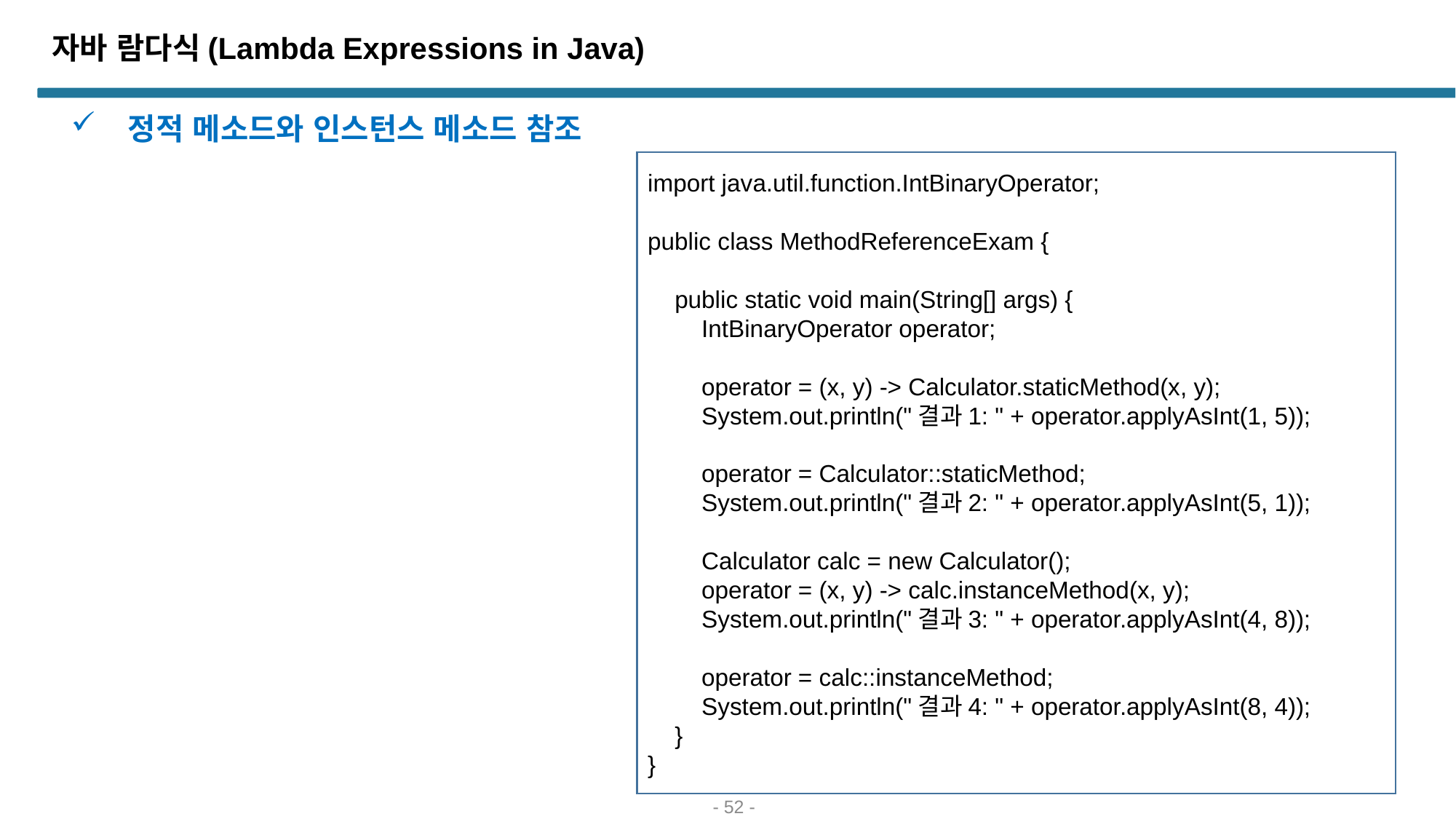

# 자바 람다식(Lambda Expressions in Java)
 정적 메소드와 인스턴스 메소드 참조
import java.util.function.IntBinaryOperator;

public class MethodReferenceExam {

    public static void main(String[] args) {
        IntBinaryOperator operator;

        operator = (x, y) -> Calculator.staticMethod(x, y);
        System.out.println("결과1: " + operator.applyAsInt(1, 5));

        operator = Calculator::staticMethod;
        System.out.println("결과2: " + operator.applyAsInt(5, 1));

        Calculator calc = new Calculator();
        operator = (x, y) -> calc.instanceMethod(x, y);
        System.out.println("결과3: " + operator.applyAsInt(4, 8));

        operator = calc::instanceMethod;
        System.out.println("결과4: " + operator.applyAsInt(8, 4));
    }
}
- 52 -